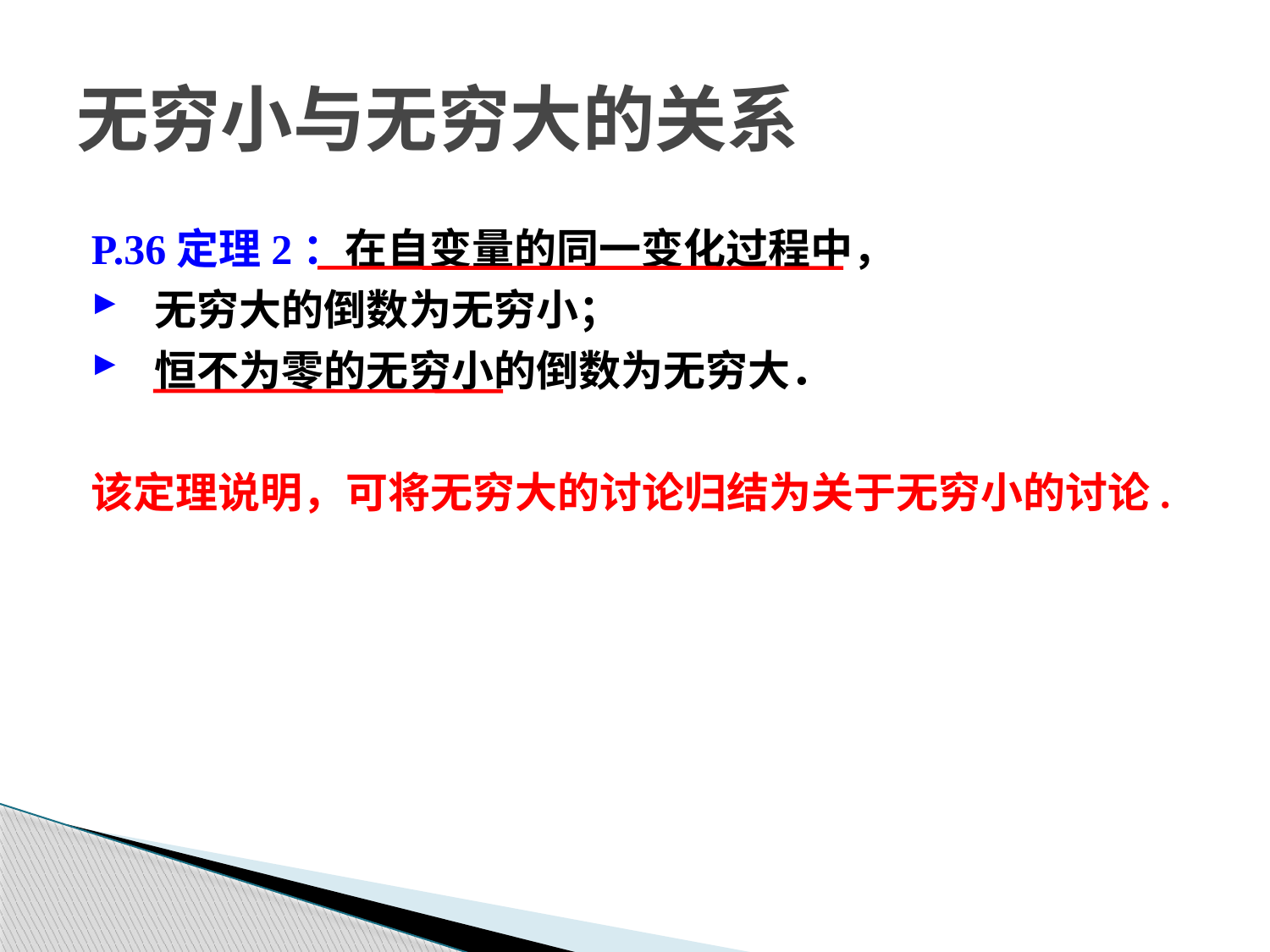

P.36定理2：在自变量的同一变化过程中，
无穷大的倒数为无穷小；
恒不为零的无穷小的倒数为无穷大．

该定理说明，可将无穷大的讨论归结为关于无穷小的讨论.
无穷小与无穷大的关系